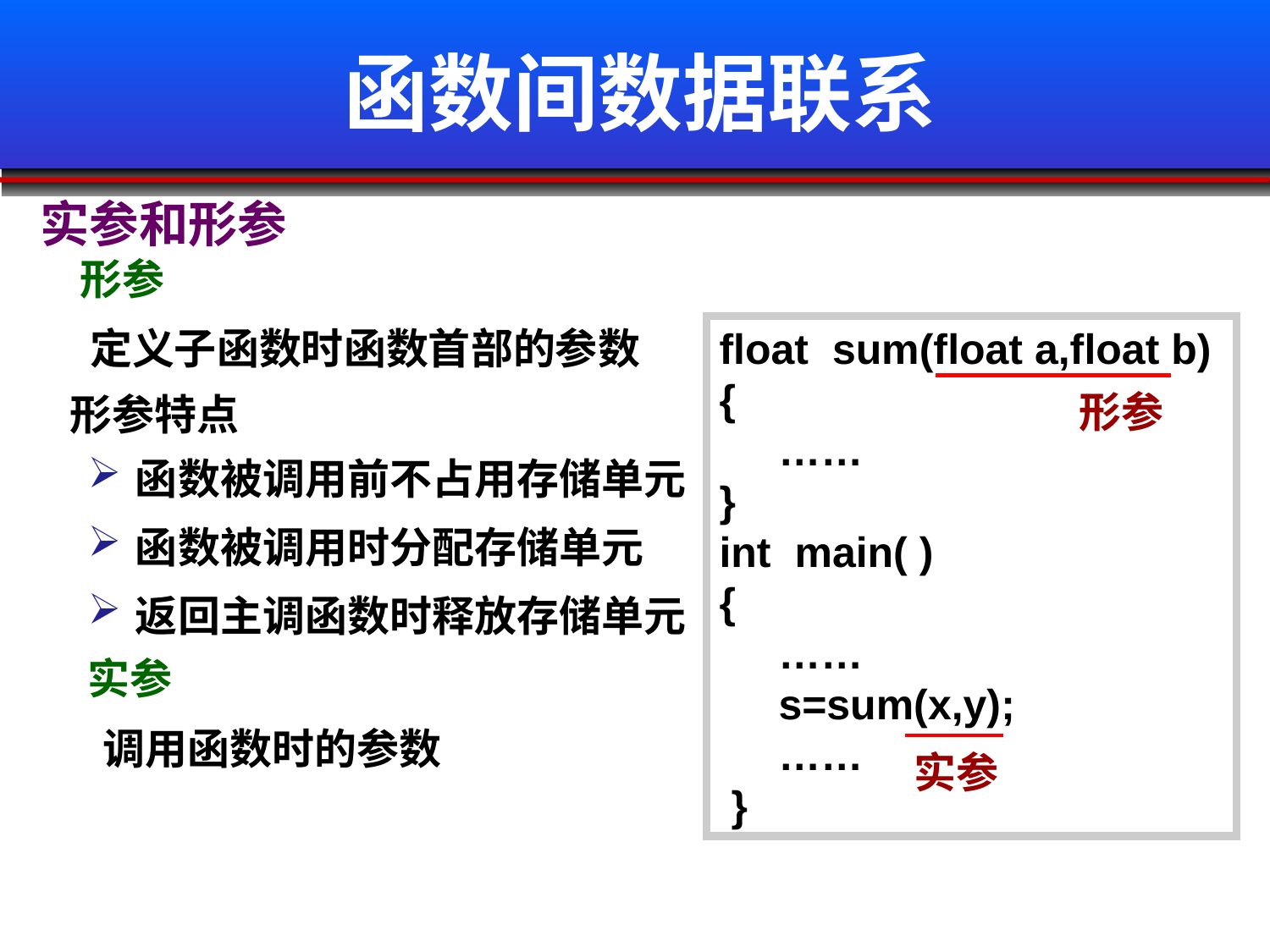

# 函数间数据联系
 实参和形参
形参
  定义子函数时函数首部的参数
float  sum(float a,float b)
{
     ……
}
int  main( )
{
     ……
     s=sum(x,y);
     ……
 }
  形参特点
形参
函数被调用前不占用存储单元
函数被调用时分配存储单元
返回主调函数时释放存储单元
实参
 调用函数时的参数
实参